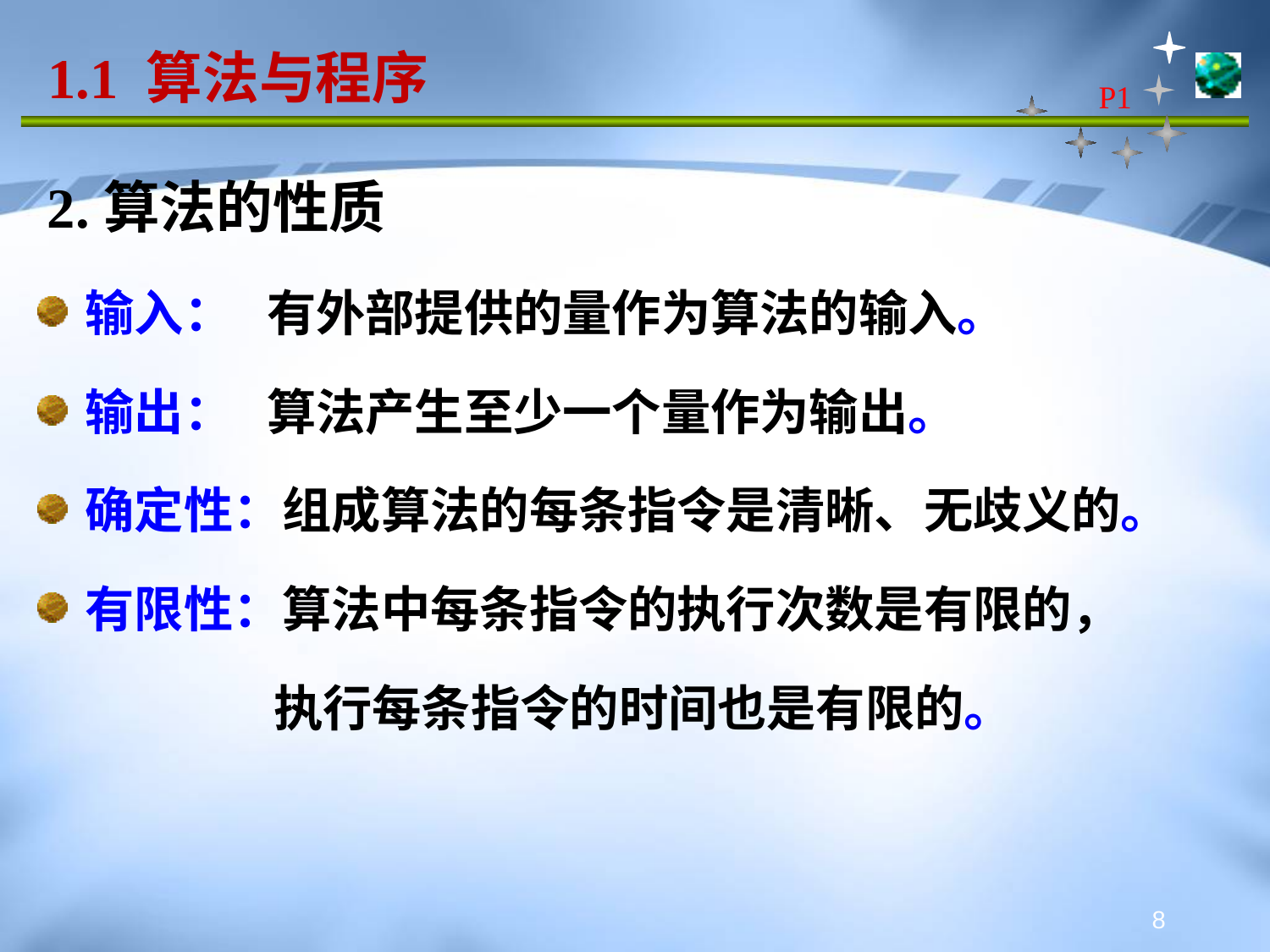

# 1.1 算法与程序
P1
2.算法的性质

输入：   有外部提供的量作为算法的输入。
输出：   算法产生至少一个量作为输出。
确定性：组成算法的每条指令是清晰、无歧义的。
有限性：算法中每条指令的执行次数是有限的，
                    执行每条指令的时间也是有限的。

8